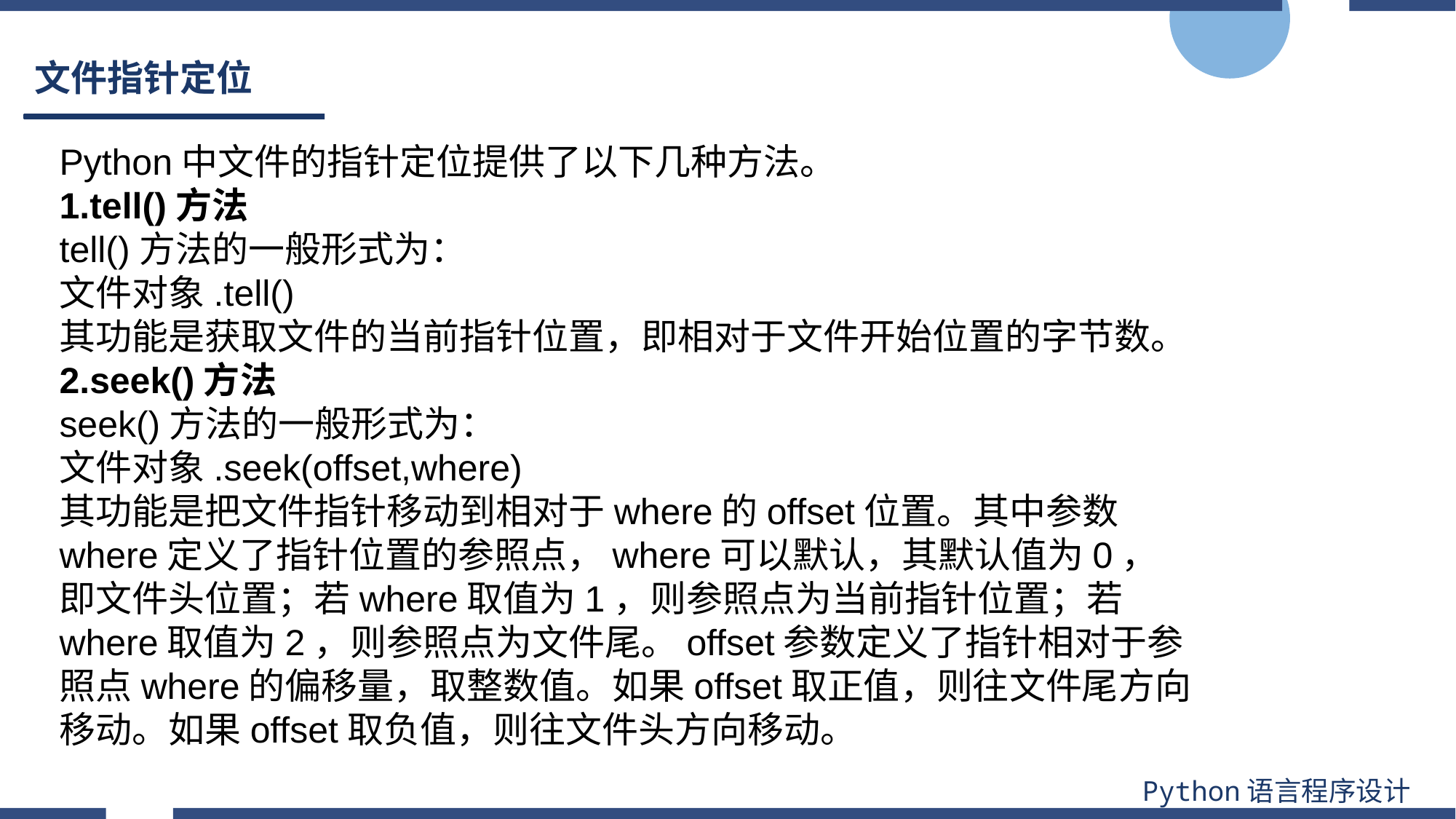

# 文件指针定位
Python中文件的指针定位提供了以下几种方法。
1.tell()方法
tell()方法的一般形式为：
文件对象.tell()
其功能是获取文件的当前指针位置，即相对于文件开始位置的字节数。
2.seek()方法
seek()方法的一般形式为：
文件对象.seek(offset,where)
其功能是把文件指针移动到相对于where的offset位置。其中参数where定义了指针位置的参照点，where可以默认，其默认值为0，即文件头位置；若where取值为1，则参照点为当前指针位置；若where取值为2，则参照点为文件尾。offset参数定义了指针相对于参照点where的偏移量，取整数值。如果offset取正值，则往文件尾方向移动。如果offset取负值，则往文件头方向移动。